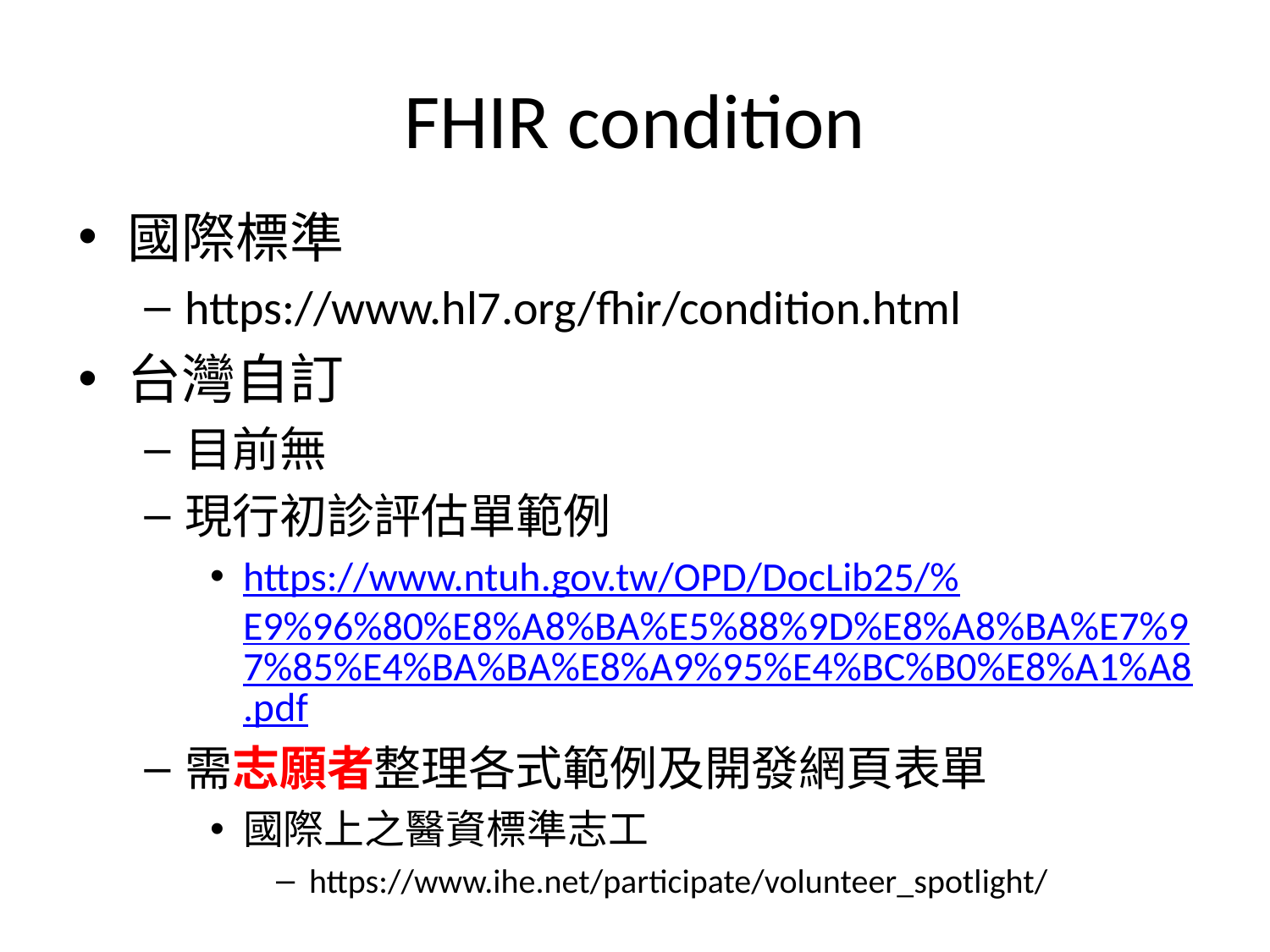

# FHIR condition
國際標準
https://www.hl7.org/fhir/condition.html
台灣自訂
目前無
現行初診評估單範例
https://www.ntuh.gov.tw/OPD/DocLib25/%E9%96%80%E8%A8%BA%E5%88%9D%E8%A8%BA%E7%97%85%E4%BA%BA%E8%A9%95%E4%BC%B0%E8%A1%A8.pdf
需志願者整理各式範例及開發網頁表單
國際上之醫資標準志工
https://www.ihe.net/participate/volunteer_spotlight/